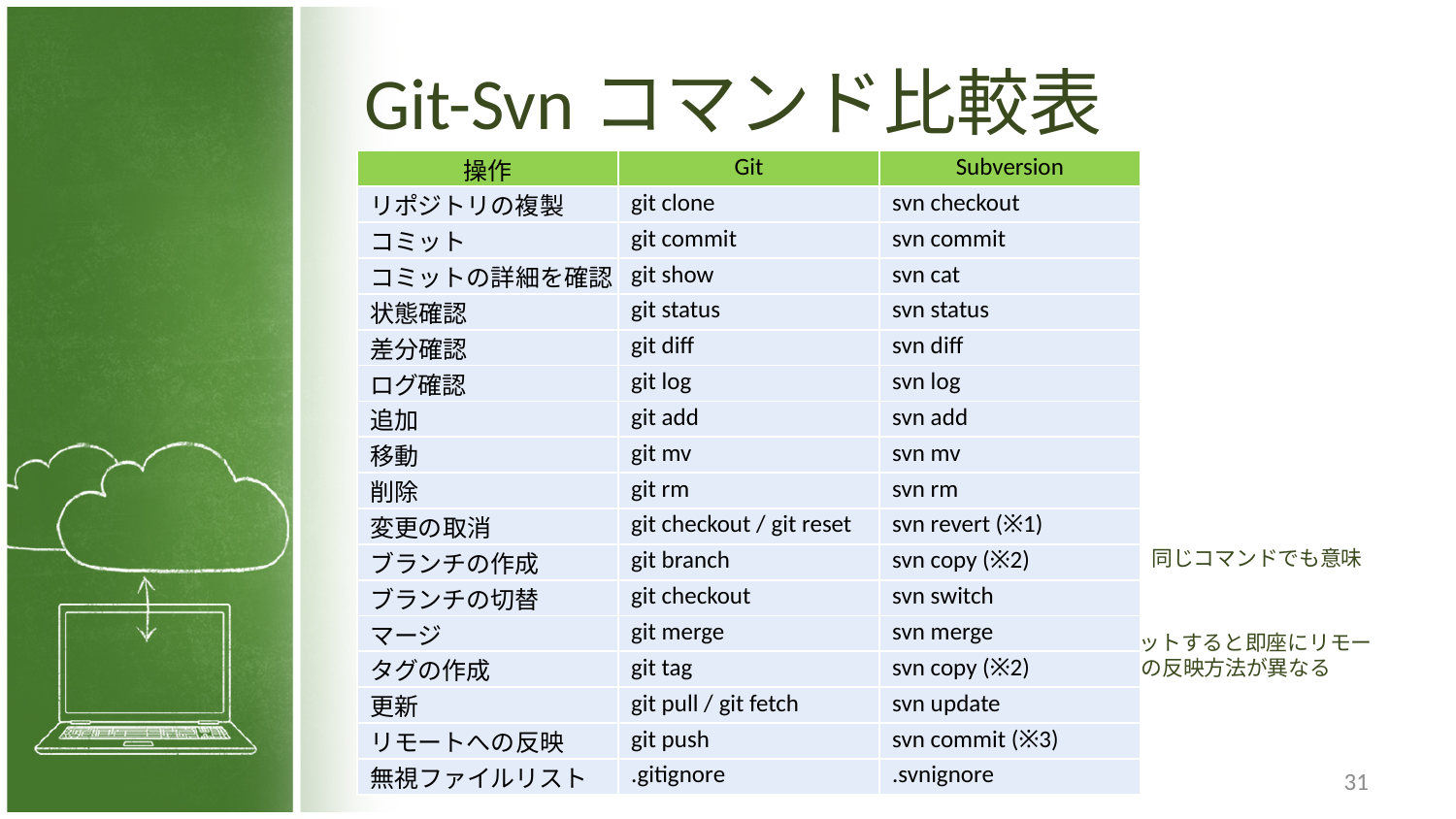

# Git-Svnコマンド比較表
| 操作 | Git | Subversion |
| --- | --- | --- |
| リポジトリの複製 | git clone | svn checkout |
| コミット | git commit | svn commit |
| コミットの詳細を確認 | git show | svn cat |
| 状態確認 | git status | svn status |
| 差分確認 | git diff | svn diff |
| ログ確認 | git log | svn log |
| 追加 | git add | svn add |
| 移動 | git mv | svn mv |
| 削除 | git rm | svn rm |
| 変更の取消 | git checkout / git reset | svn revert (※1) |
| ブランチの作成 | git branch | svn copy (※2) |
| ブランチの切替 | git checkout | svn switch |
| マージ | git merge | svn merge |
| タグの作成 | git tag | svn copy (※2) |
| 更新 | git pull / git fetch | svn update |
| リモートへの反映 | git push | svn commit (※3) |
| 無視ファイルリスト | .gitignore | .svnignore |

※1. SVNのrevertは変更の取り消しだが、Gitのrevertは打ち消し用のコミットで、同じコマンドでも意味が異なる
※2. SVNではブランチとタグは仕組み上同一だが、Gitでは明確に異なる
※3. SVNではローカルリポジトリ/リモートリポジトリという概念がないためコミットすると即座にリモートに反映されるが、Gitではローカルリポジトリへの反映とリモートリポジトリへの反映方法が異なる
Copyright © 2017 KazukiKomatsu.
31